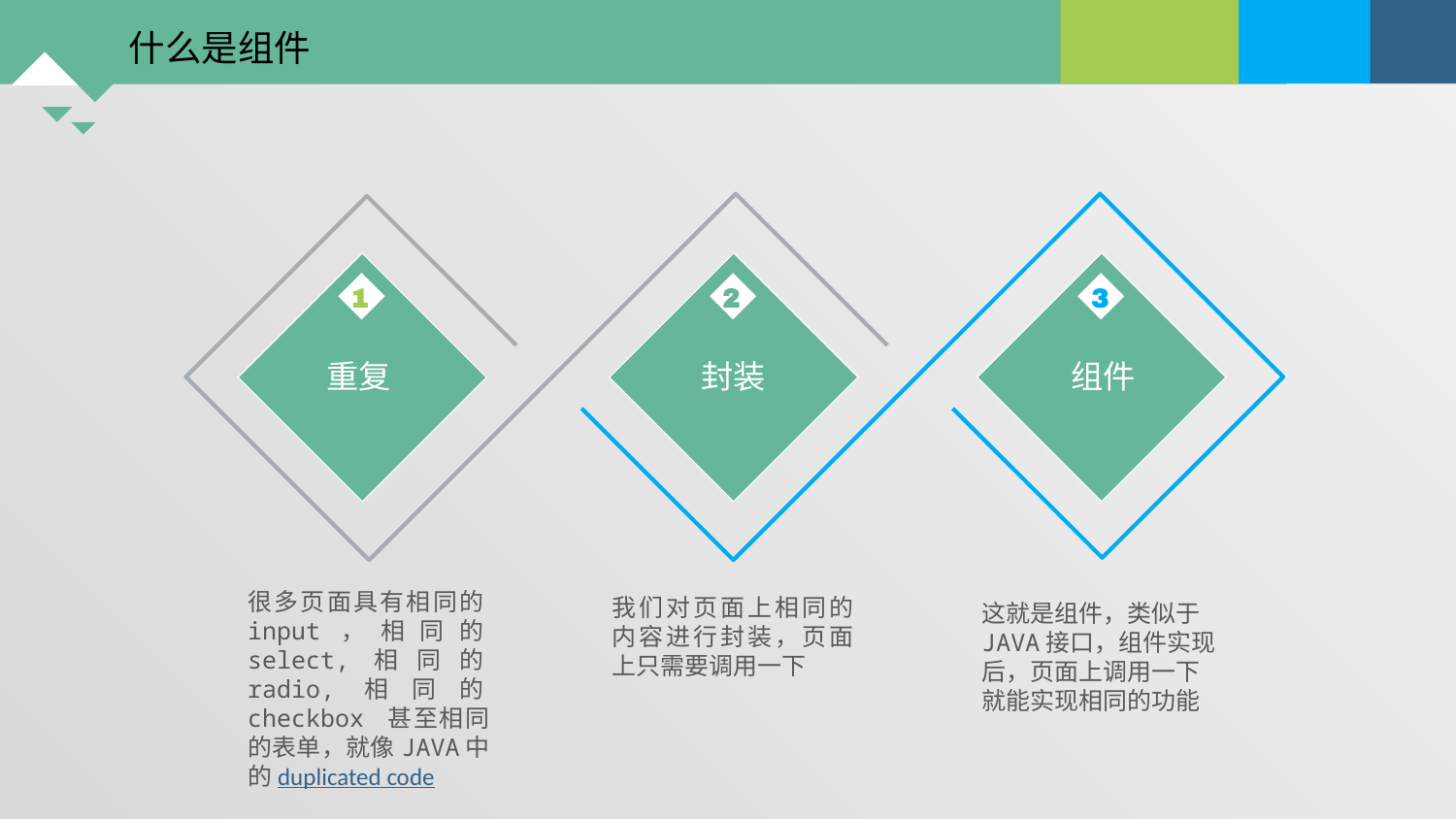

什么是组件

1
2
3

封装
组件
重复
很多页面具有相同的input，相同的select,相同的radio,相同的checkbox 甚至相同的表单，就像JAVA中的duplicated code
我们对页面上相同的内容进行封装，页面上只需要调用一下
这就是组件，类似于JAVA接口，组件实现后，页面上调用一下就能实现相同的功能